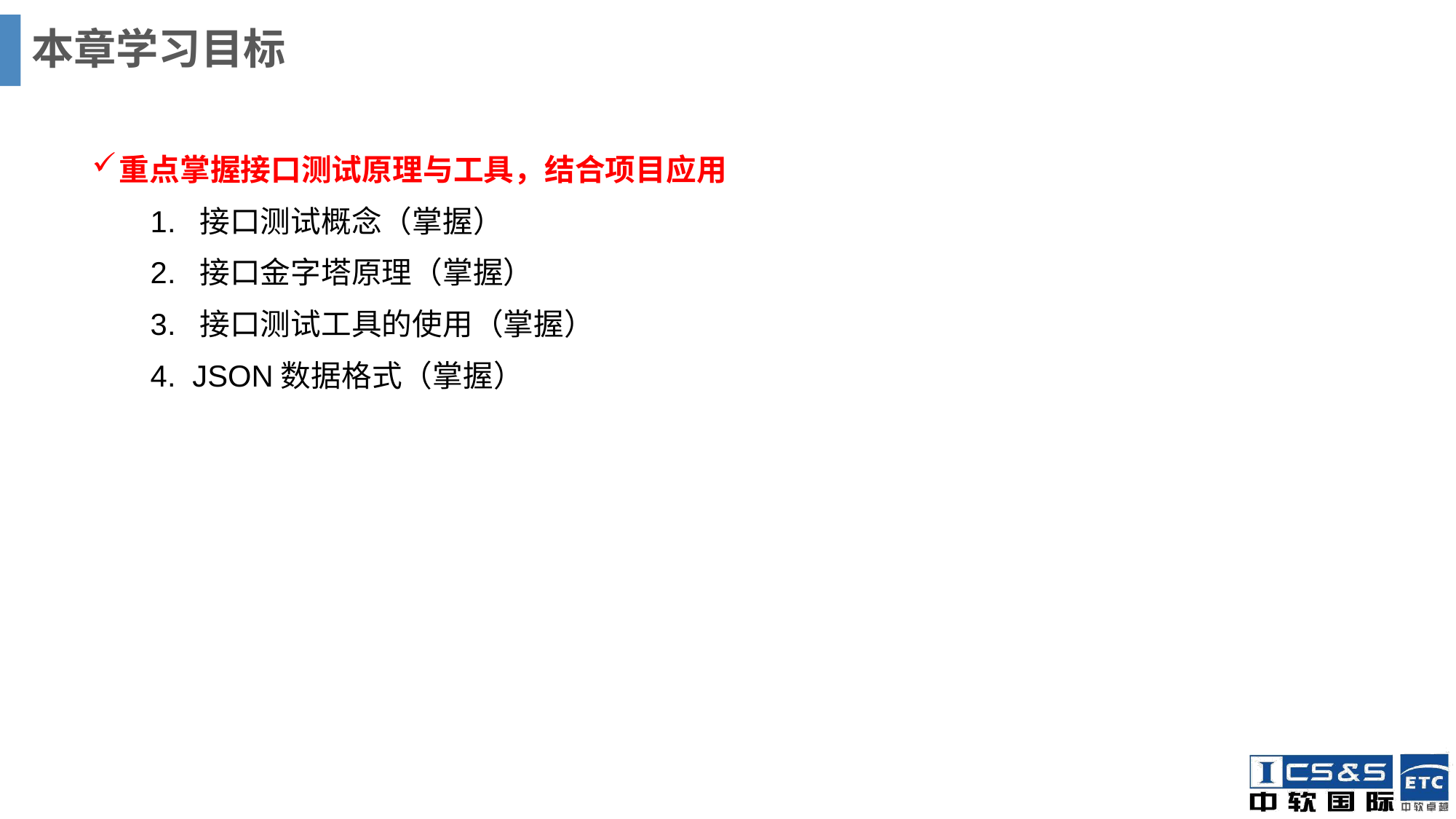

# 本章学习目标

重点掌握接口测试原理与工具，结合项目应用
       1.  接口测试概念（掌握）
       2.  接口金字塔原理（掌握）
       3.  接口测试工具的使用（掌握）
       4.  JSON数据格式（掌握）